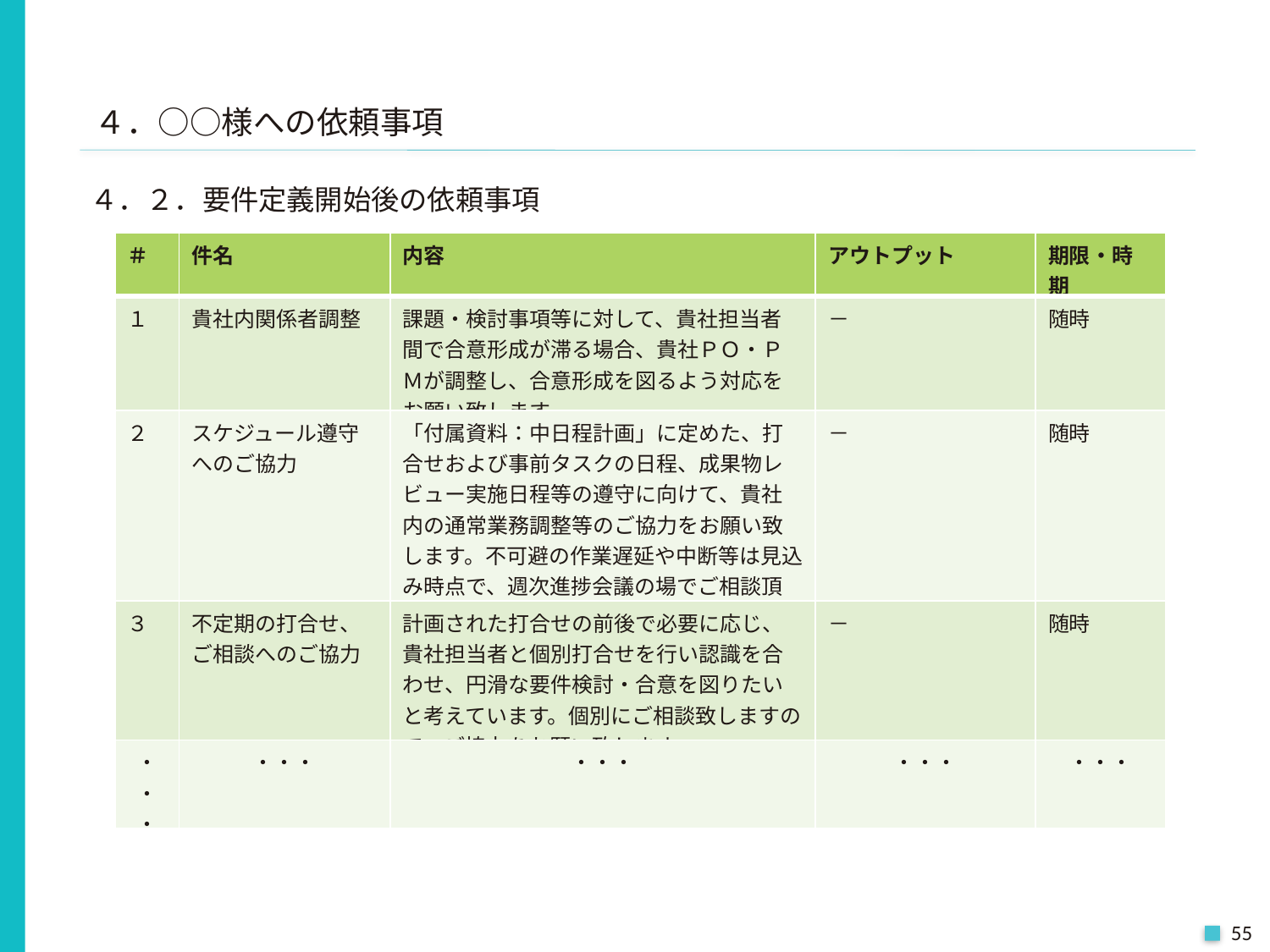

４．○○様への依頼事項
４．２．要件定義開始後の依頼事項
| ＃ | 件名 | 内容 | アウトプット | 期限・時期 |
| --- | --- | --- | --- | --- |
| １ | 貴社内関係者調整 | 課題・検討事項等に対して、貴社担当者間で合意形成が滞る場合、貴社ＰＯ・ＰＭが調整し、合意形成を図るよう対応をお願い致します。 | － | 随時 |
| ２ | スケジュール遵守へのご協力 | 「付属資料：中日程計画」に定めた、打合せおよび事前タスクの日程、成果物レビュー実施日程等の遵守に向けて、貴社内の通常業務調整等のご協力をお願い致します。不可避の作業遅延や中断等は見込み時点で、週次進捗会議の場でご相談頂けますようお願い致します。 | － | 随時 |
| ３ | 不定期の打合せ、ご相談へのご協力 | 計画された打合せの前後で必要に応じ、貴社担当者と個別打合せを行い認識を合わせ、円滑な要件検討・合意を図りたいと考えています。個別にご相談致しますので、ご協力をお願い致します。 | － | 随時 |
| ・・・ | ・・・ | ・・・ | ・・・ | ・・・ |
55